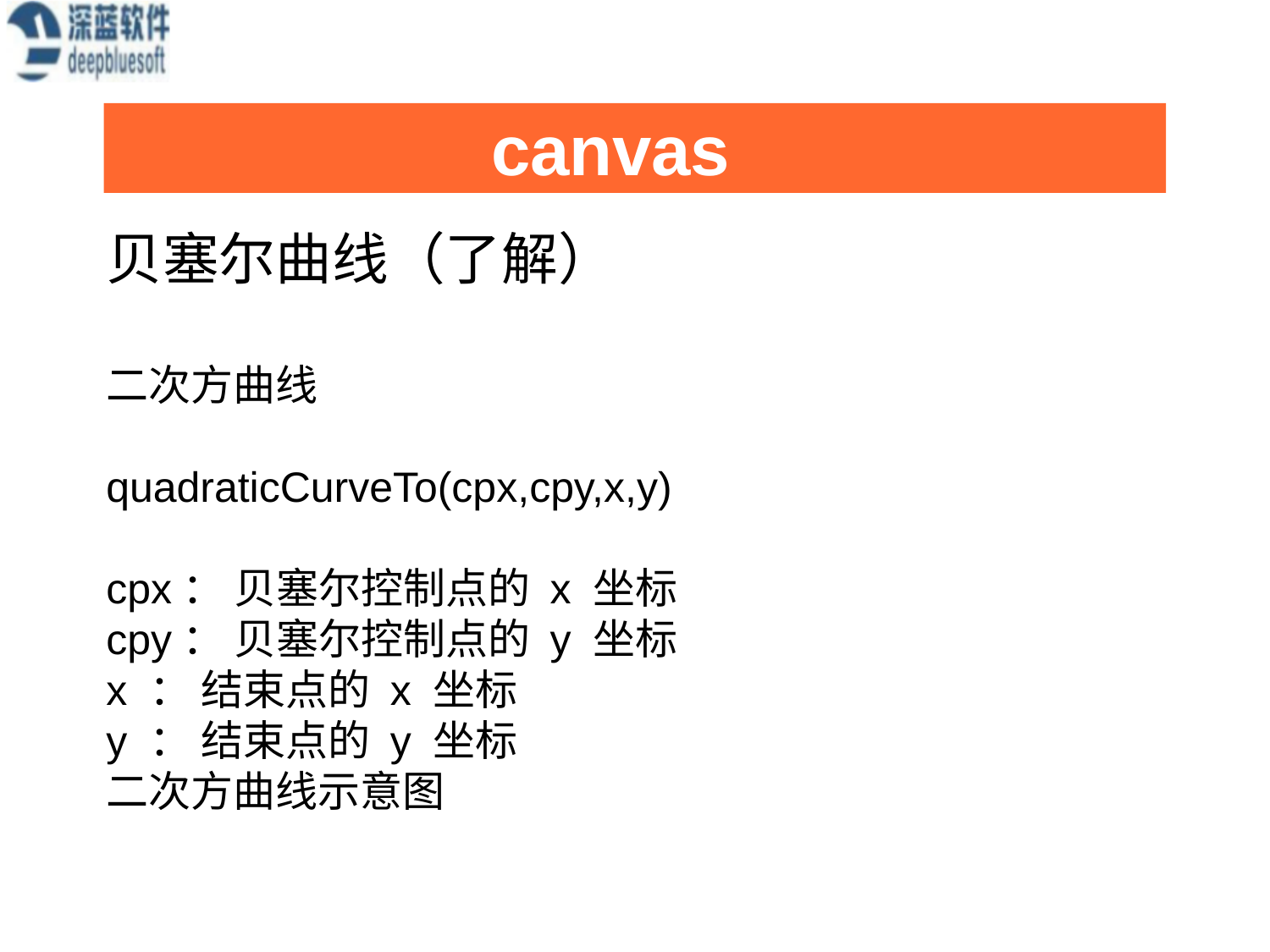

canvas

贝塞尔曲线（了解）

二次方曲线

quadraticCurveTo(cpx,cpy,x,y)

cpx： 贝塞尔控制点的 x 坐标
cpy： 贝塞尔控制点的 y 坐标
x ： 结束点的 x 坐标
y ： 结束点的 y 坐标
二次方曲线示意图